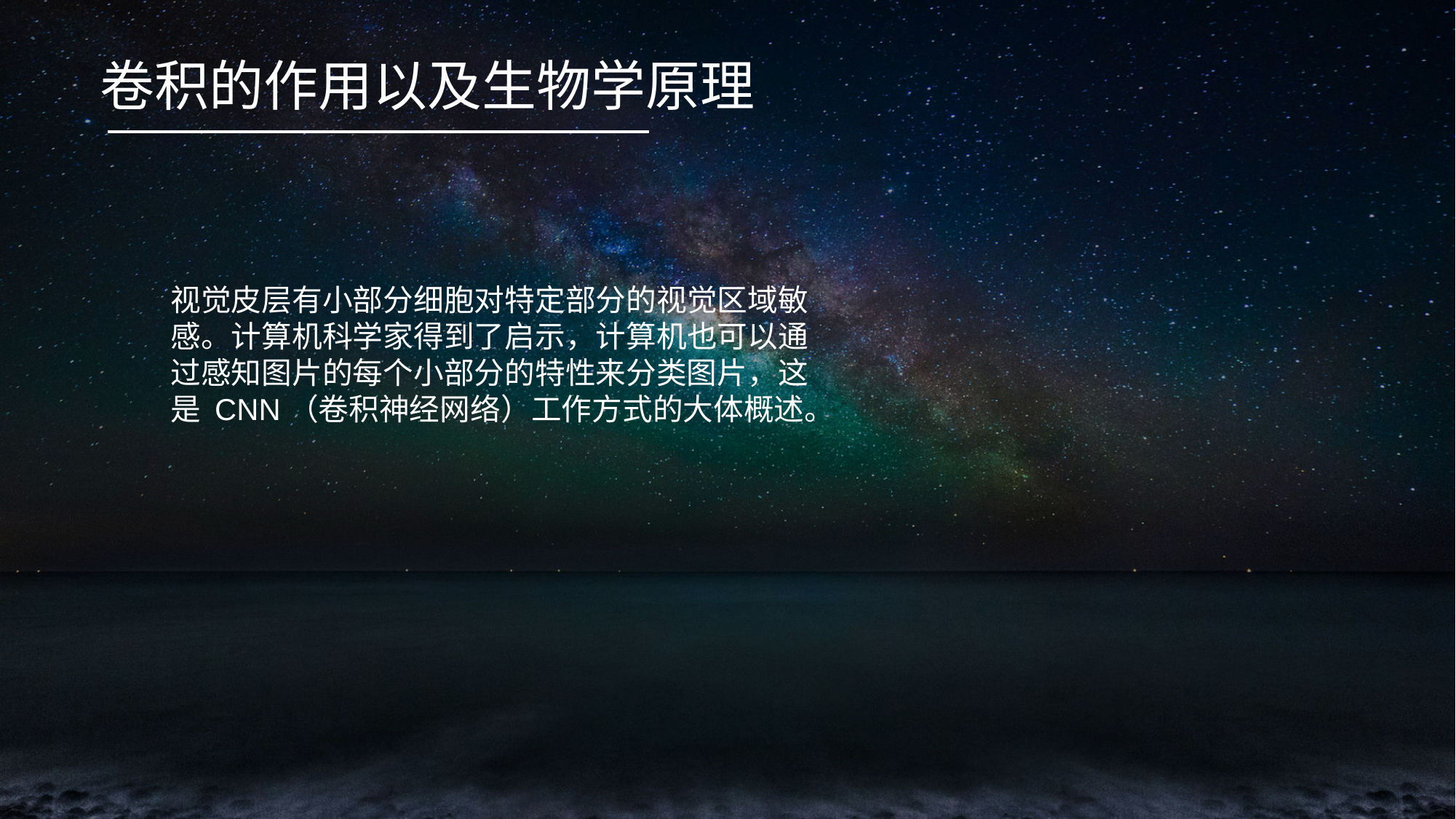

卷积的作用以及生物学原理
视觉皮层有小部分细胞对特定部分的视觉区域敏感。计算机科学家得到了启示，计算机也可以通过感知图片的每个小部分的特性来分类图片，这是 CNN（卷积神经网络）工作方式的大体概述。